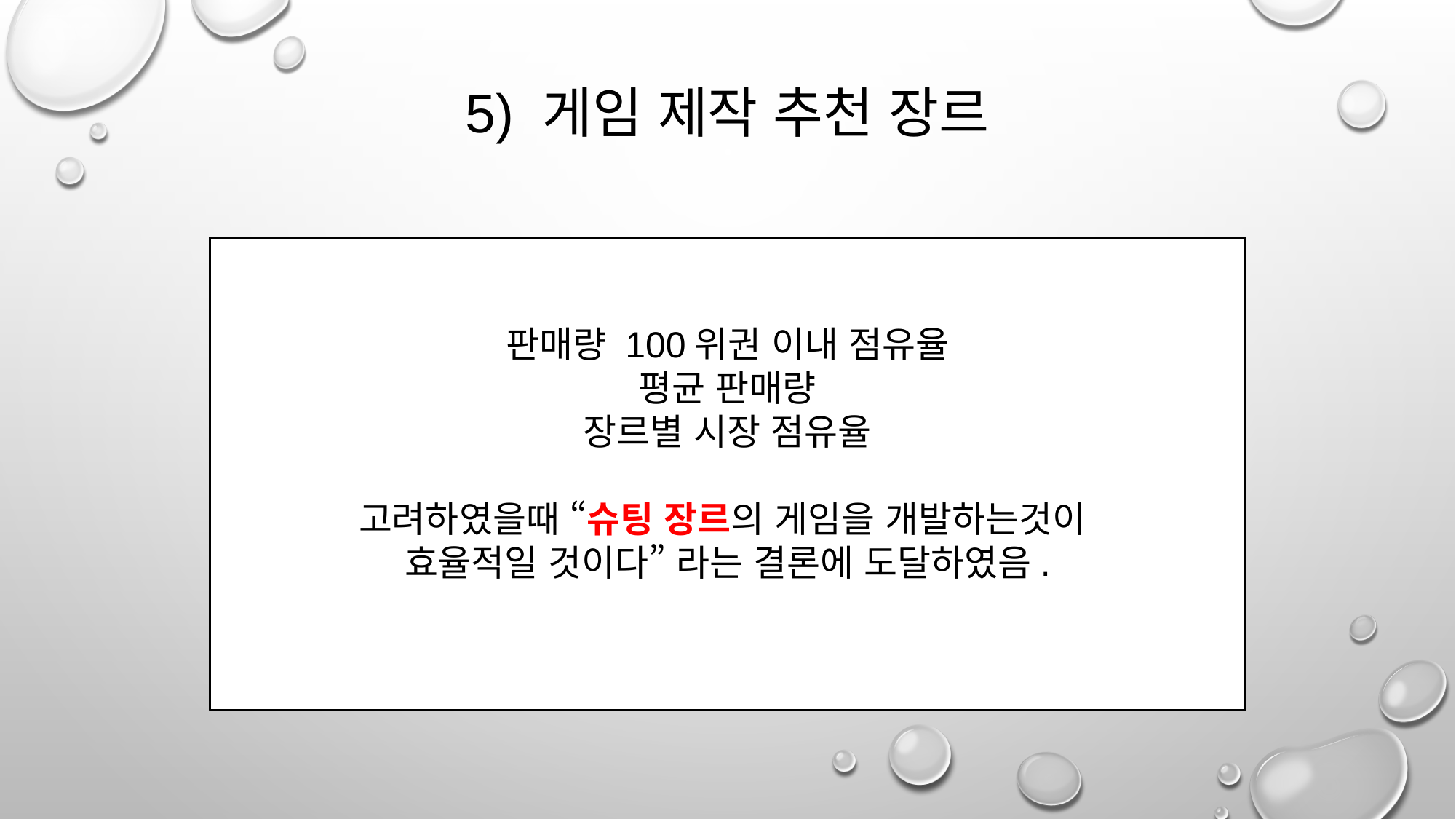

# 5) 게임 제작 추천 장르
판매량 100위권 이내 점유율
평균 판매량
장르별 시장 점유율

고려하였을때 “슈팅 장르의 게임을 개발하는것이
효율적일 것이다” 라는 결론에 도달하였음.